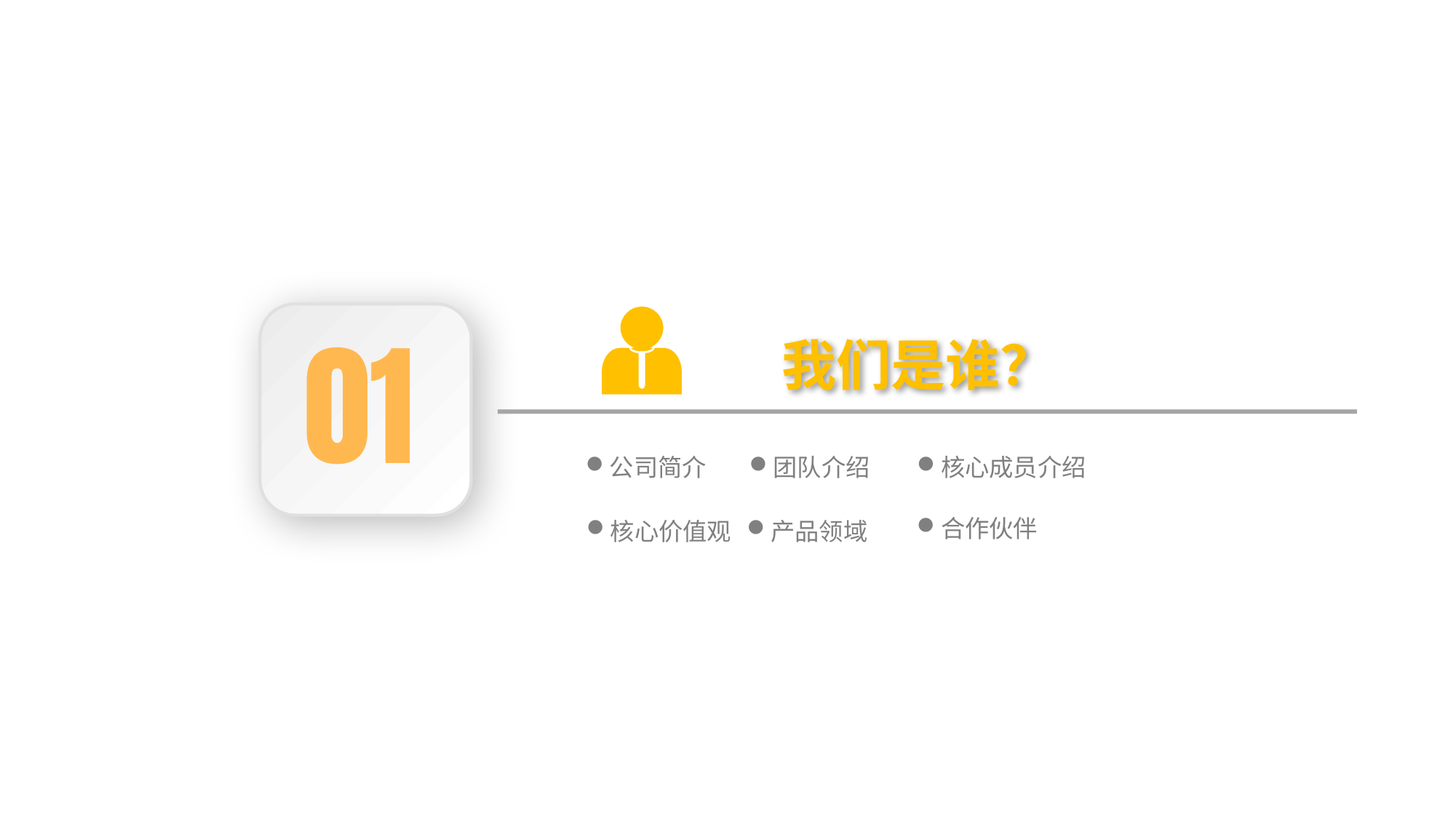

01
我们是谁？

公司简介
核心成员介绍
团队介绍
合作伙伴
核心价值观
产品领域